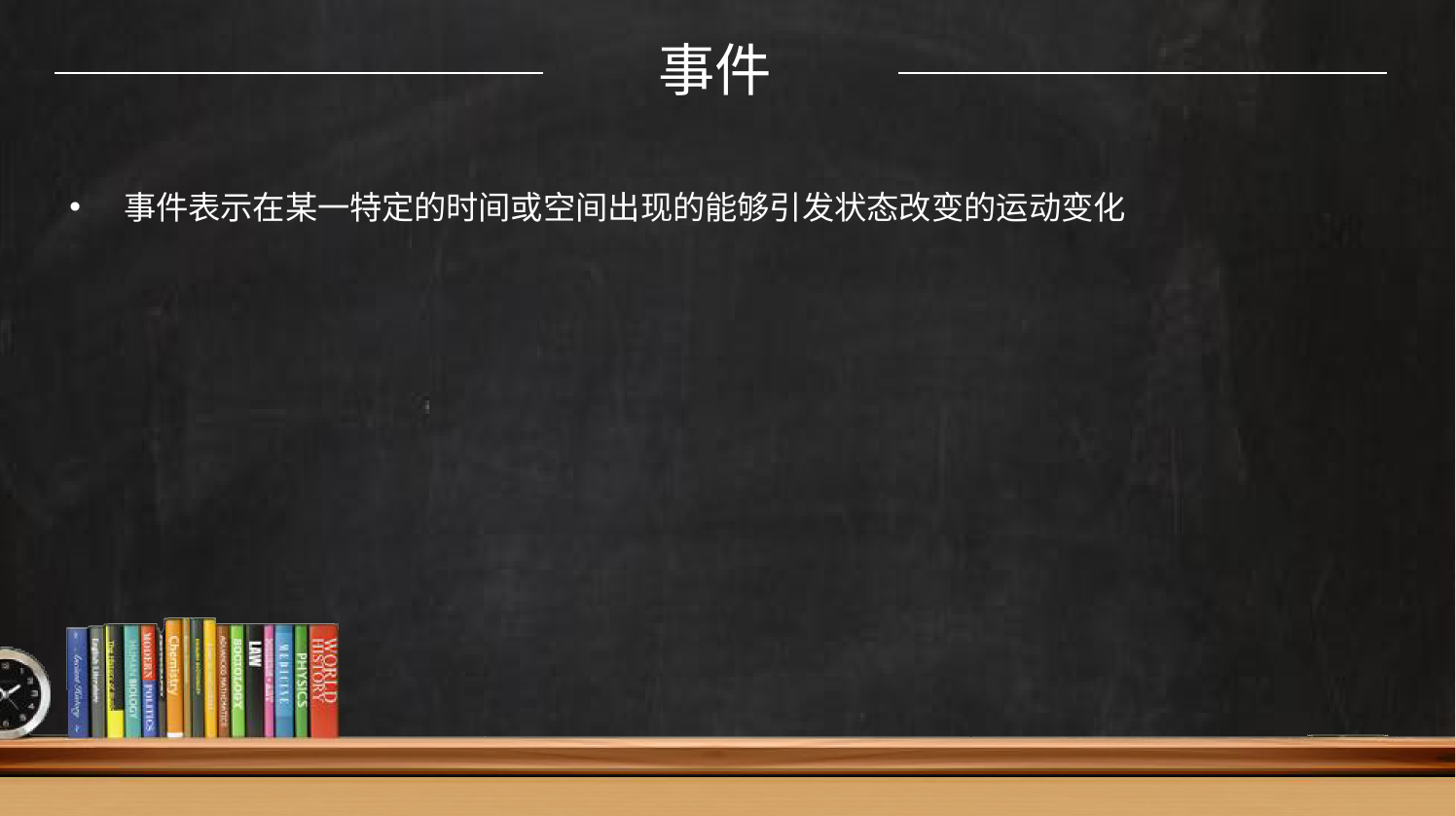

事件

事件表示在某一特定的时间或空间出现的能够引发状态改变的运动变化